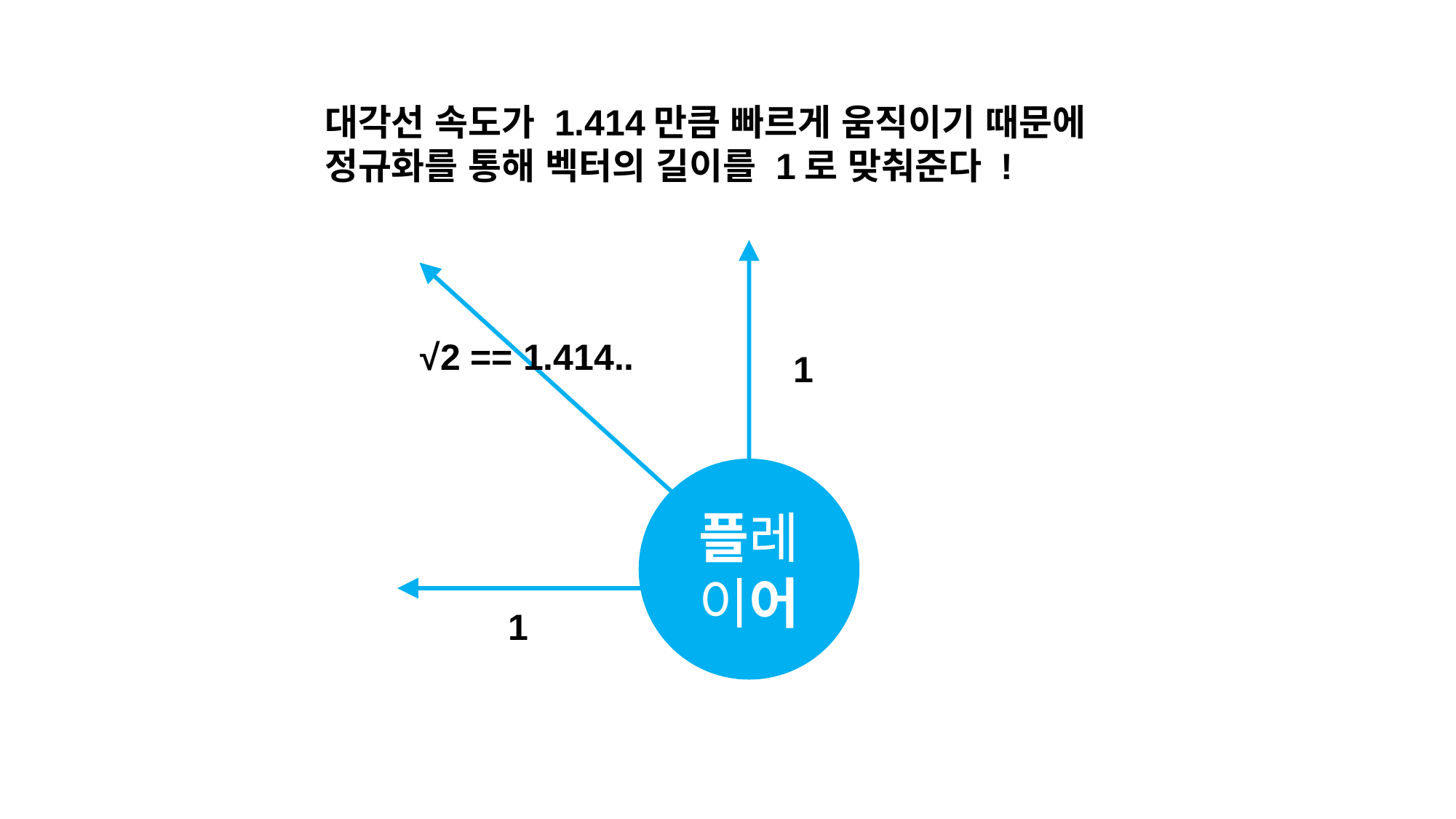

대각선 속도가 1.414만큼 빠르게 움직이기 때문에
정규화를 통해 벡터의 길이를 1로 맞춰준다 !
√2 == 1.414..
1
플레이어
1